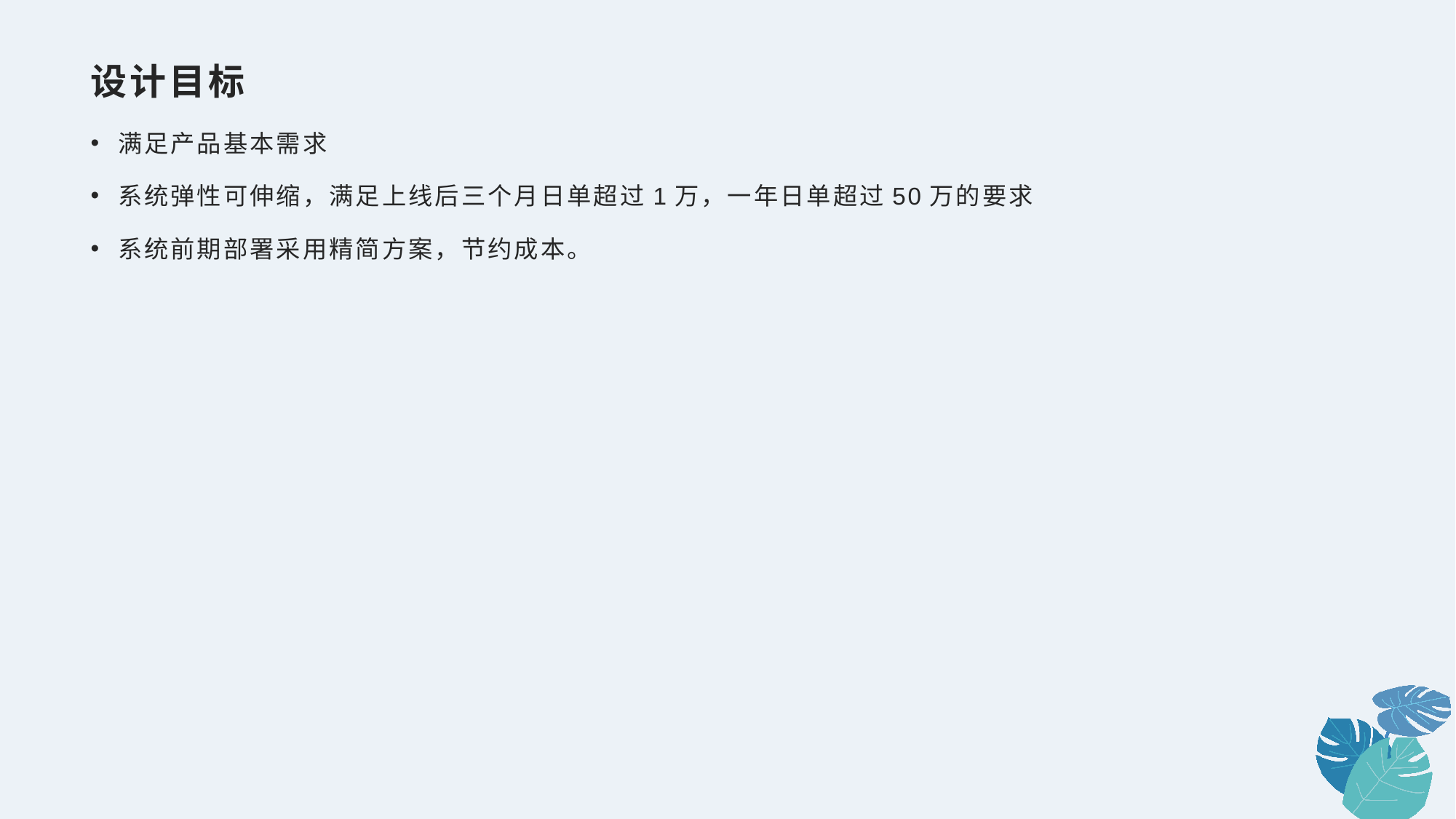

# 设计目标
满足产品基本需求
系统弹性可伸缩，满足上线后三个月日单超过1万，一年日单超过50万的要求
系统前期部署采用精简方案，节约成本。